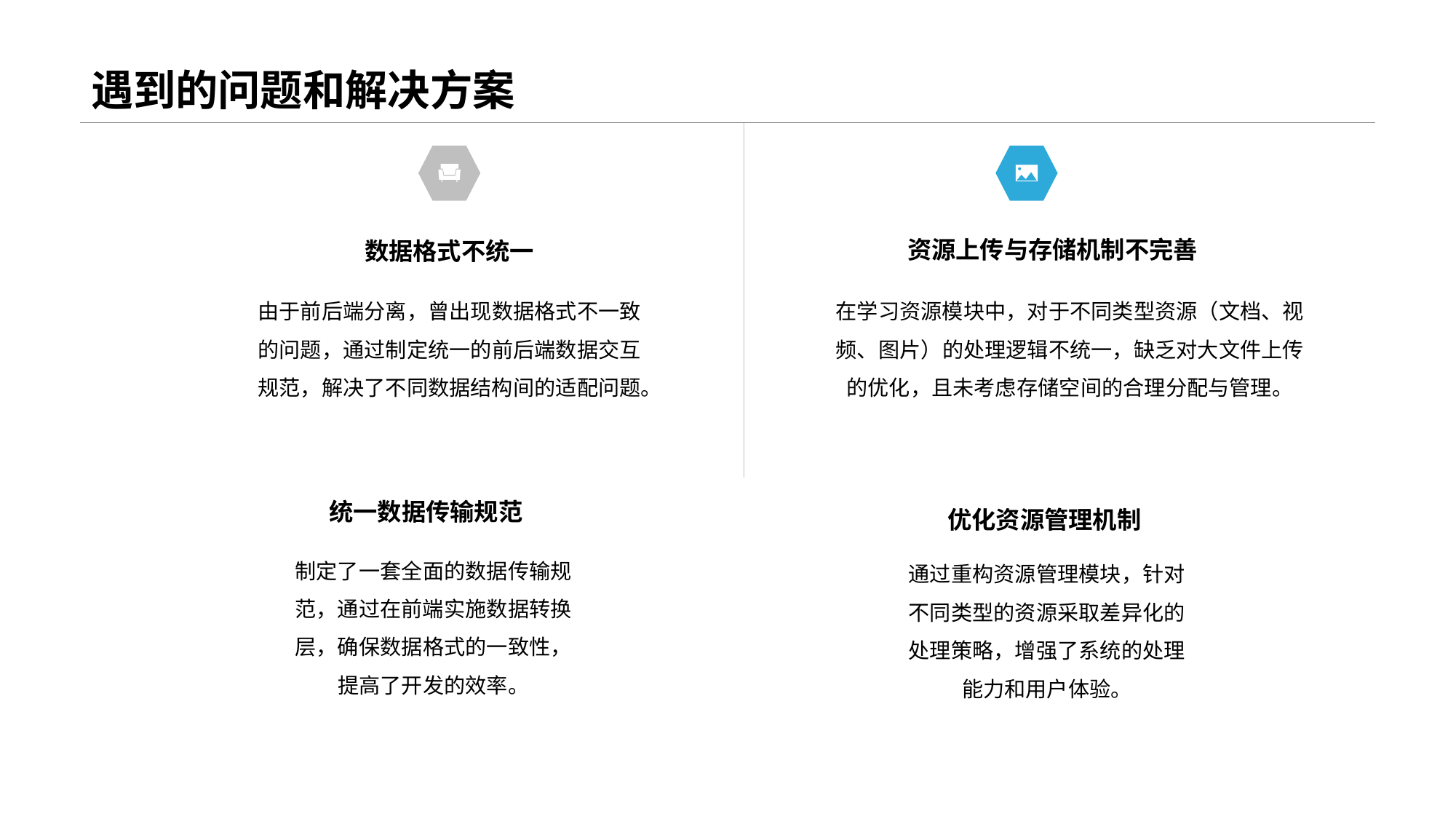

# 遇到的问题和解决方案

资源上传与存储机制不完善
数据格式不统一
在学习资源模块中，对于不同类型资源（文档、视频、图片）的处理逻辑不统一，缺乏对大文件上传的优化，且未考虑存储空间的合理分配与管理。
由于前后端分离，曾出现数据格式不一致的问题，通过制定统一的前后端数据交互规范，解决了不同数据结构间的适配问题。
统一数据传输规范
优化资源管理机制
制定了一套全面的数据传输规范，通过在前端实施数据转换层，确保数据格式的一致性，提高了开发的效率。
通过重构资源管理模块，针对不同类型的资源采取差异化的处理策略，增强了系统的处理能力和用户体验。